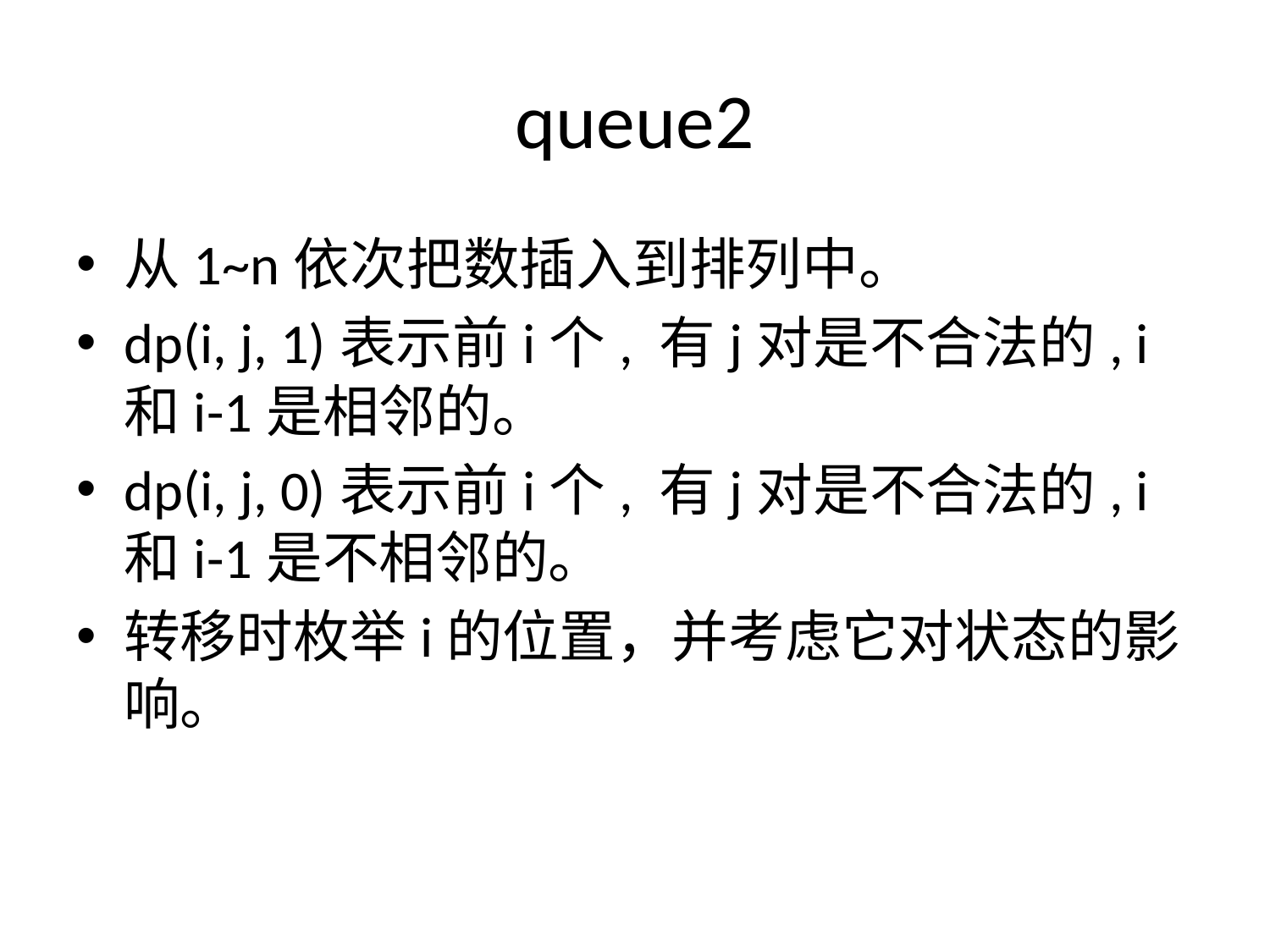

# queue2
从1~n依次把数插入到排列中。
dp(i, j, 1)表示前i个, 有j对是不合法的, i和i-1是相邻的。
dp(i, j, 0)表示前i个, 有j对是不合法的, i和i-1是不相邻的。
转移时枚举i的位置，并考虑它对状态的影响。